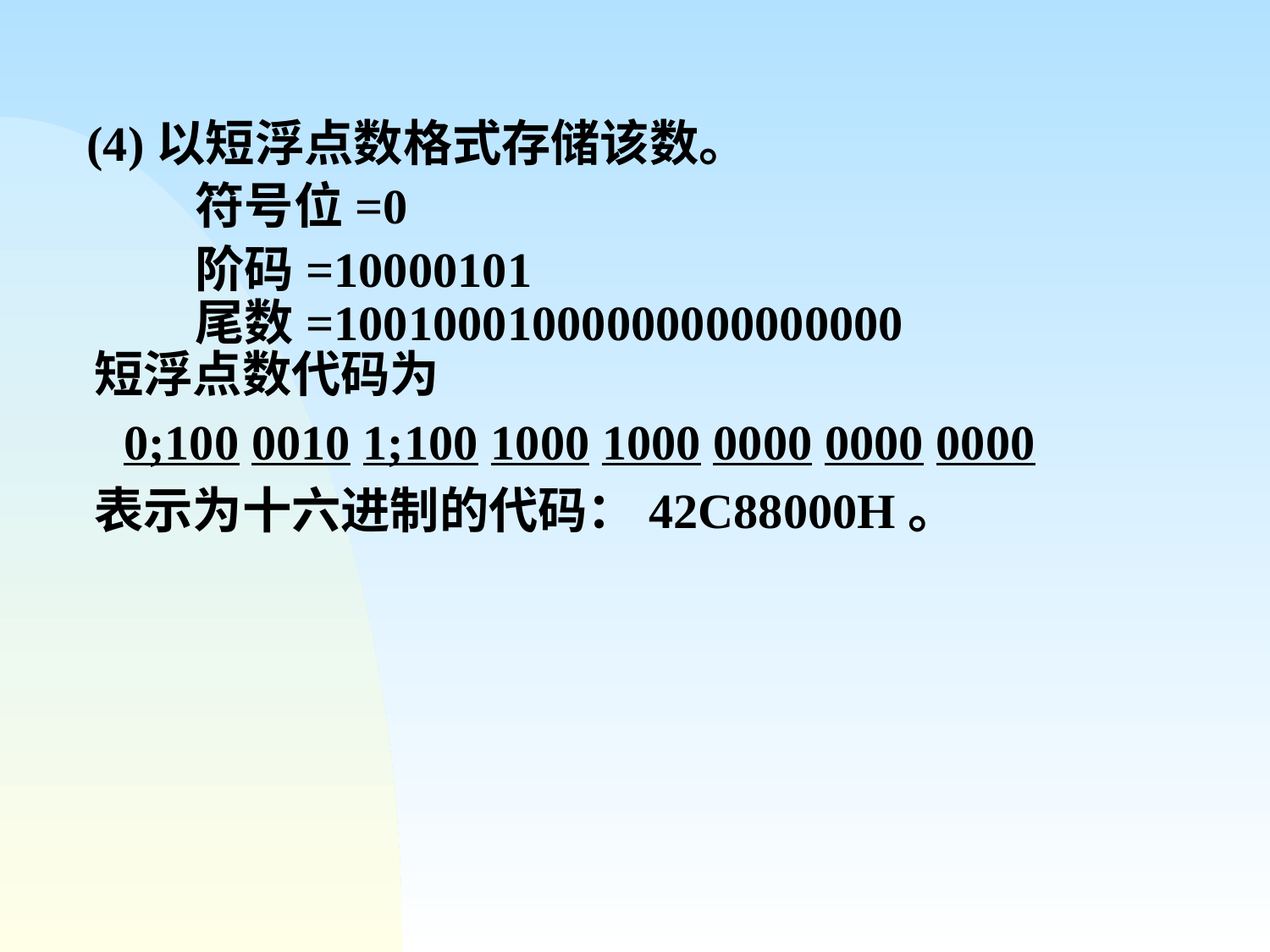

(4)以短浮点数格式存储该数。
             符号位=0
             阶码=10000101
             尾数=10010001000000000000000
    短浮点数代码为
       0;100 0010 1;100 1000 1000 0000 0000 0000
    表示为十六进制的代码：42C88000H。